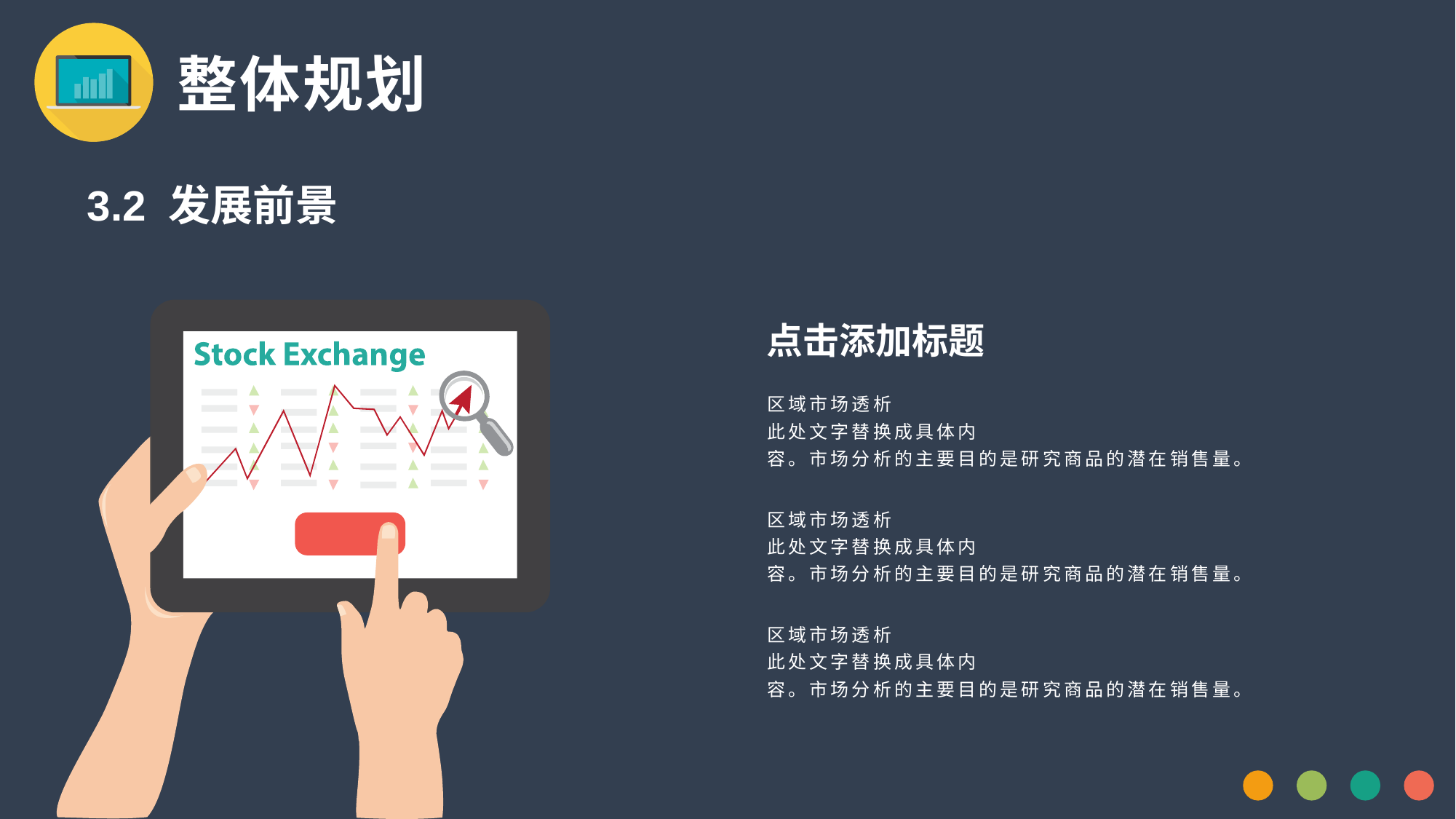

整体规划
3.2 发展前景

点击添加标题
区域市场透析
此处文字替换成具体内
容。市场分析的主要目的是研究商品的潜在销售量。
区域市场透析
此处文字替换成具体内
容。市场分析的主要目的是研究商品的潜在销售量。
区域市场透析
此处文字替换成具体内
容。市场分析的主要目的是研究商品的潜在销售量。